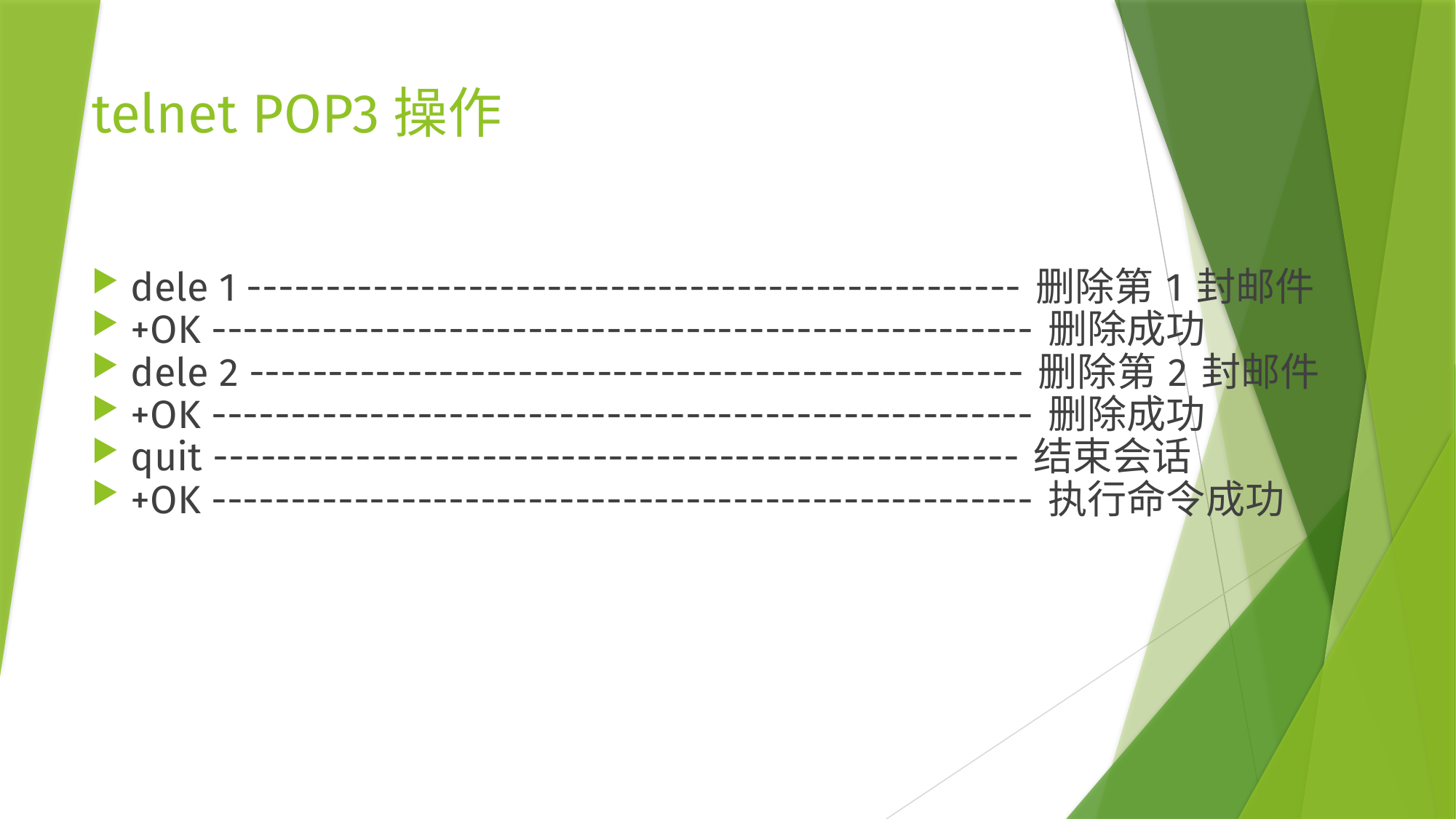

telnet POP3操作
dele 1 ------------------------------------------------- 删除第 1 封邮件
+OK ---------------------------------------------------- 删除成功
dele 2 ------------------------------------------------- 删除第 2 封邮件
+OK ---------------------------------------------------- 删除成功
quit --------------------------------------------------- 结束会话
+OK ---------------------------------------------------- 执行命令成功